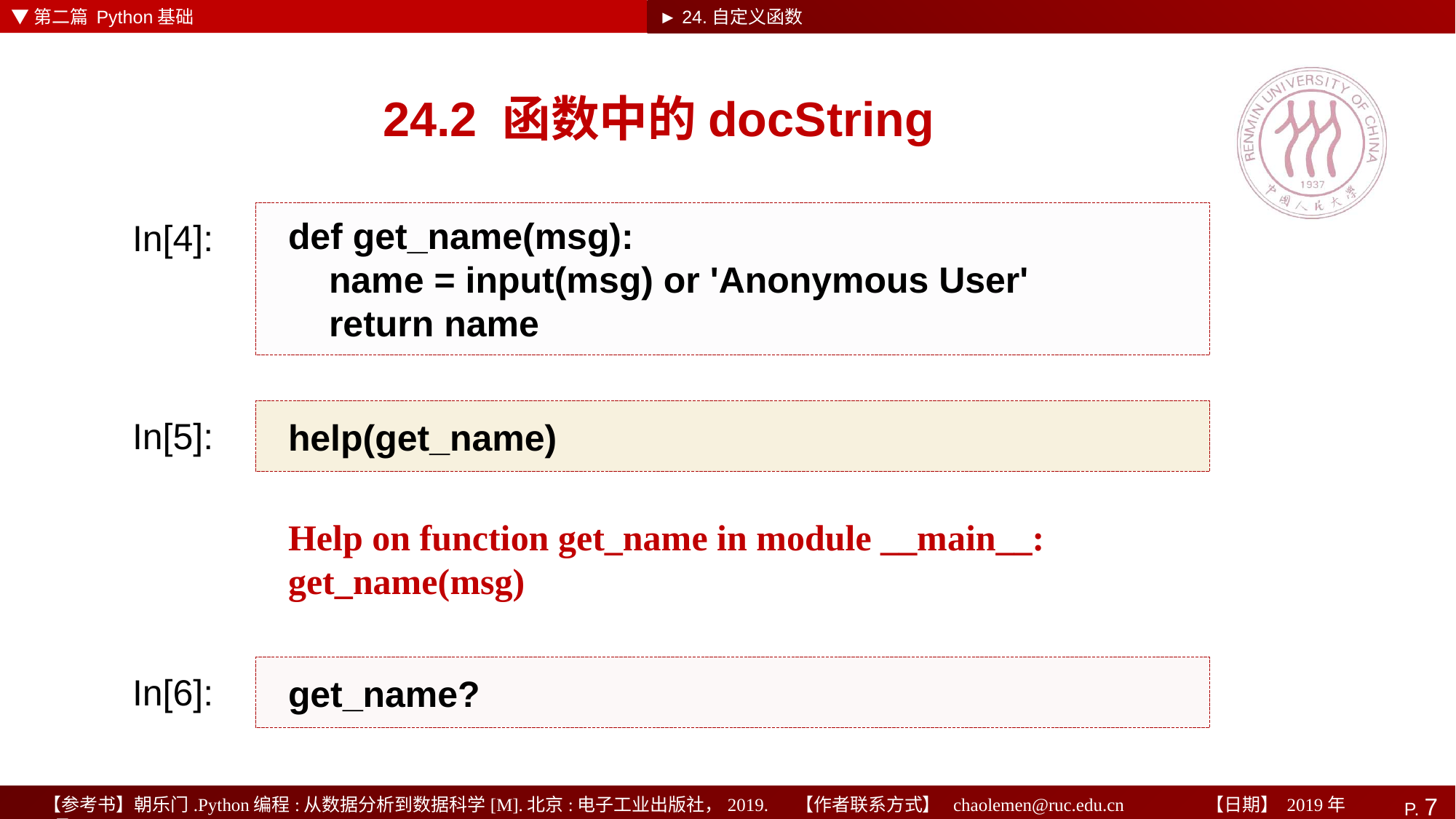

▼第二篇 Python基础
► 24.自定义函数
# 24.2 函数中的docString
def get_name(msg):
    name = input(msg) or 'Anonymous User'
    return name
In[4]:
help(get_name)
In[5]:
Help on function get_name in module __main__:
get_name(msg)
get_name?
In[6]: